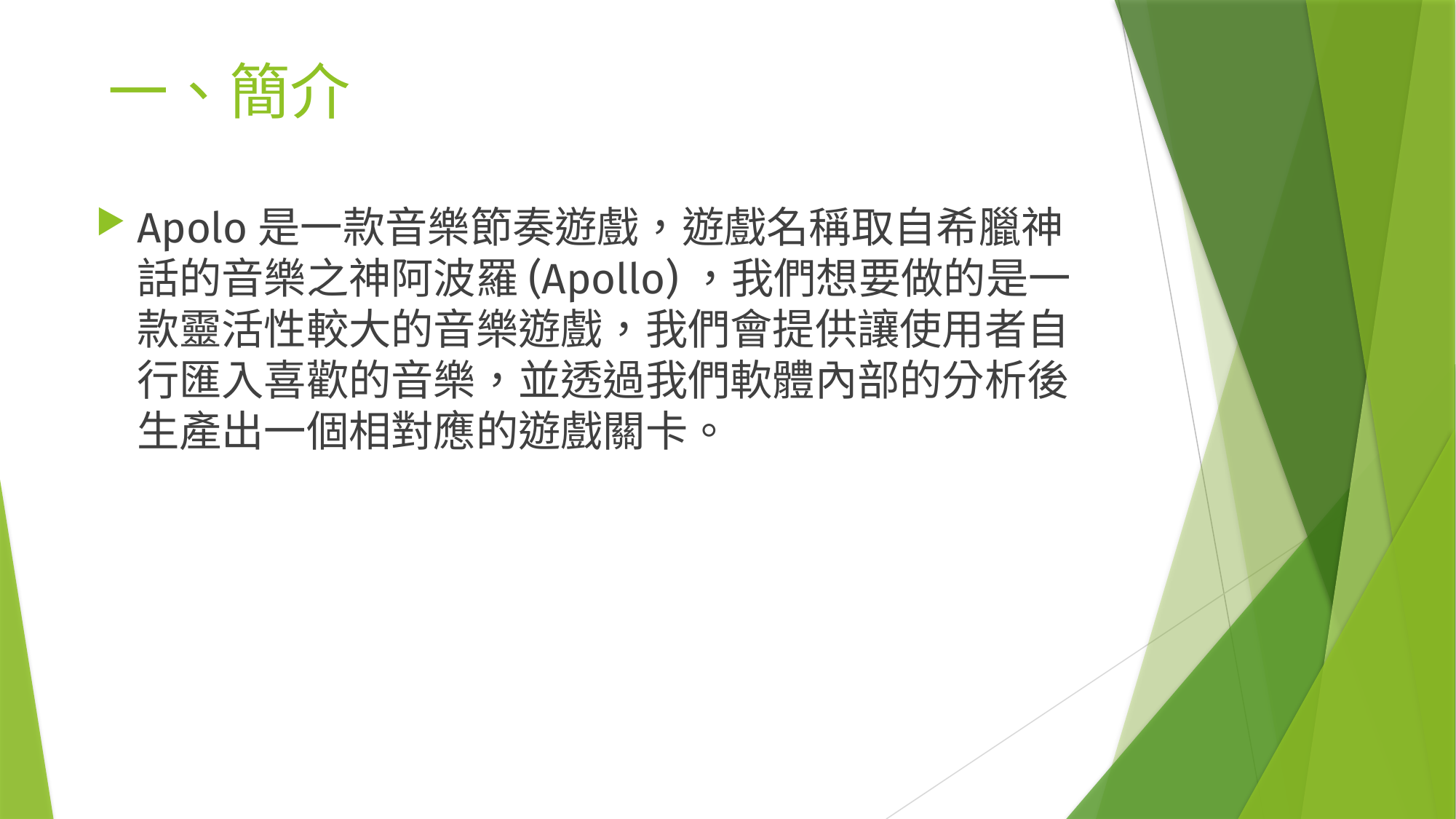

# 一、簡介
Apolo是一款音樂節奏遊戲，遊戲名稱取自希臘神話的音樂之神阿波羅(Apollo)，我們想要做的是一款靈活性較大的音樂遊戲，我們會提供讓使用者自行匯入喜歡的音樂，並透過我們軟體內部的分析後生產出一個相對應的遊戲關卡。